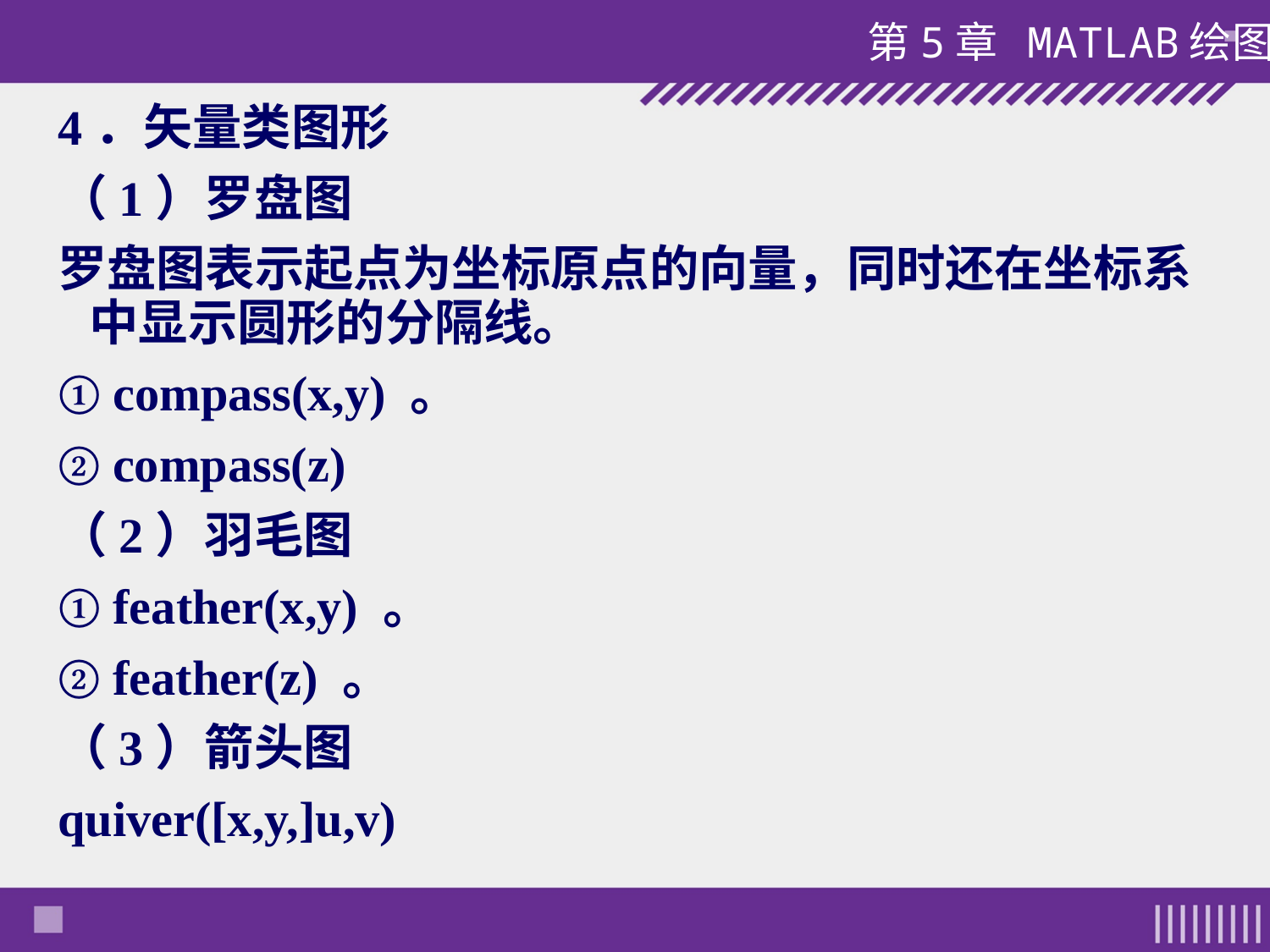

4．矢量类图形
（1）罗盘图
罗盘图表示起点为坐标原点的向量，同时还在坐标系中显示圆形的分隔线。
① compass(x,y) 。
② compass(z)
（2）羽毛图
① feather(x,y) 。
② feather(z) 。
（3）箭头图
quiver([x,y,]u,v)